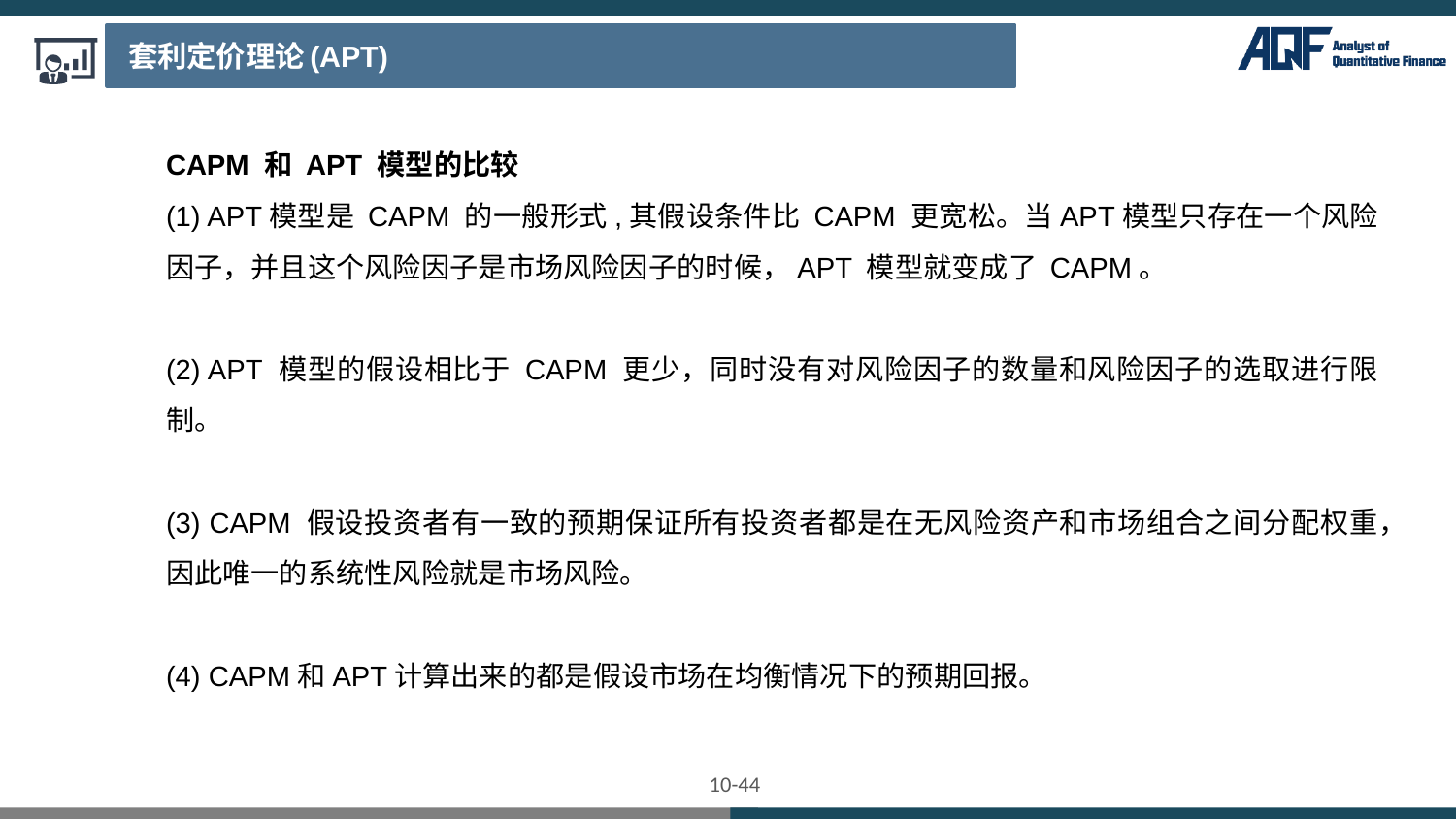

套利定价理论(APT)
CAPM 和 APT 模型的比较
(1) APT模型是 CAPM 的一般形式,其假设条件比 CAPM 更宽松。当APT模型只存在一个风险因子，并且这个风险因子是市场风险因子的时候，APT 模型就变成了 CAPM。

(2) APT 模型的假设相比于 CAPM 更少，同时没有对风险因子的数量和风险因子的选取进行限制。

(3) CAPM 假设投资者有一致的预期保证所有投资者都是在无风险资产和市场组合之间分配权重，因此唯一的系统性风险就是市场风险。

(4) CAPM和APT计算出来的都是假设市场在均衡情况下的预期回报。